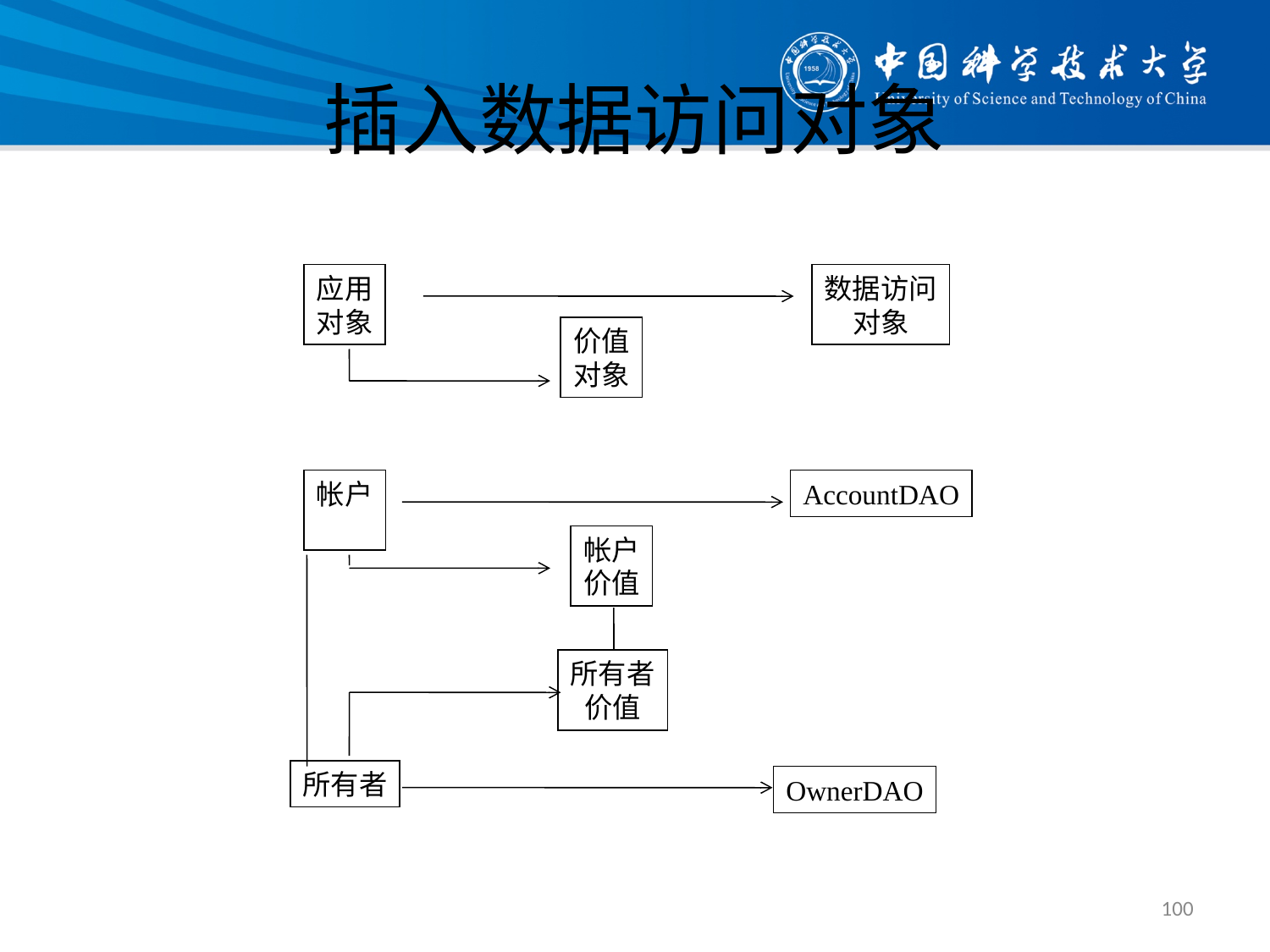

# 插入数据访问对象
应用
对象
数据访问
对象

价值
对象

帐户

AccountDAO

帐户
价值

所有者
价值

所有者
OwnerDAO

100